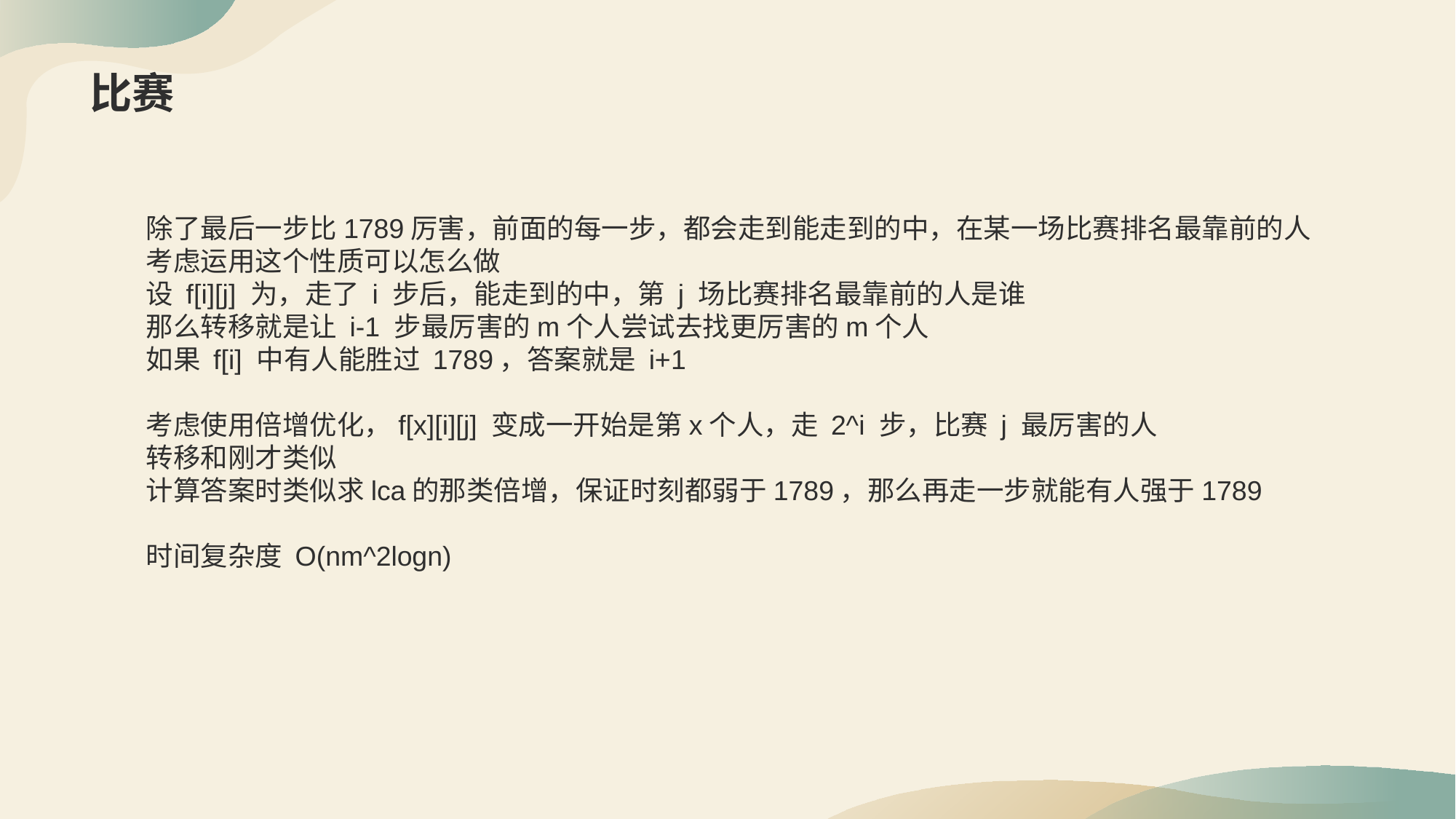

# 比赛
除了最后一步比1789厉害，前面的每一步，都会走到能走到的中，在某一场比赛排名最靠前的人
考虑运用这个性质可以怎么做
设 f[i][j] 为，走了 i 步后，能走到的中，第 j 场比赛排名最靠前的人是谁
那么转移就是让 i-1 步最厉害的m个人尝试去找更厉害的m个人
如果 f[i] 中有人能胜过 1789，答案就是 i+1

考虑使用倍增优化，f[x][i][j] 变成一开始是第x个人，走 2^i 步，比赛 j 最厉害的人
转移和刚才类似
计算答案时类似求lca的那类倍增，保证时刻都弱于1789，那么再走一步就能有人强于1789

时间复杂度 O(nm^2logn)